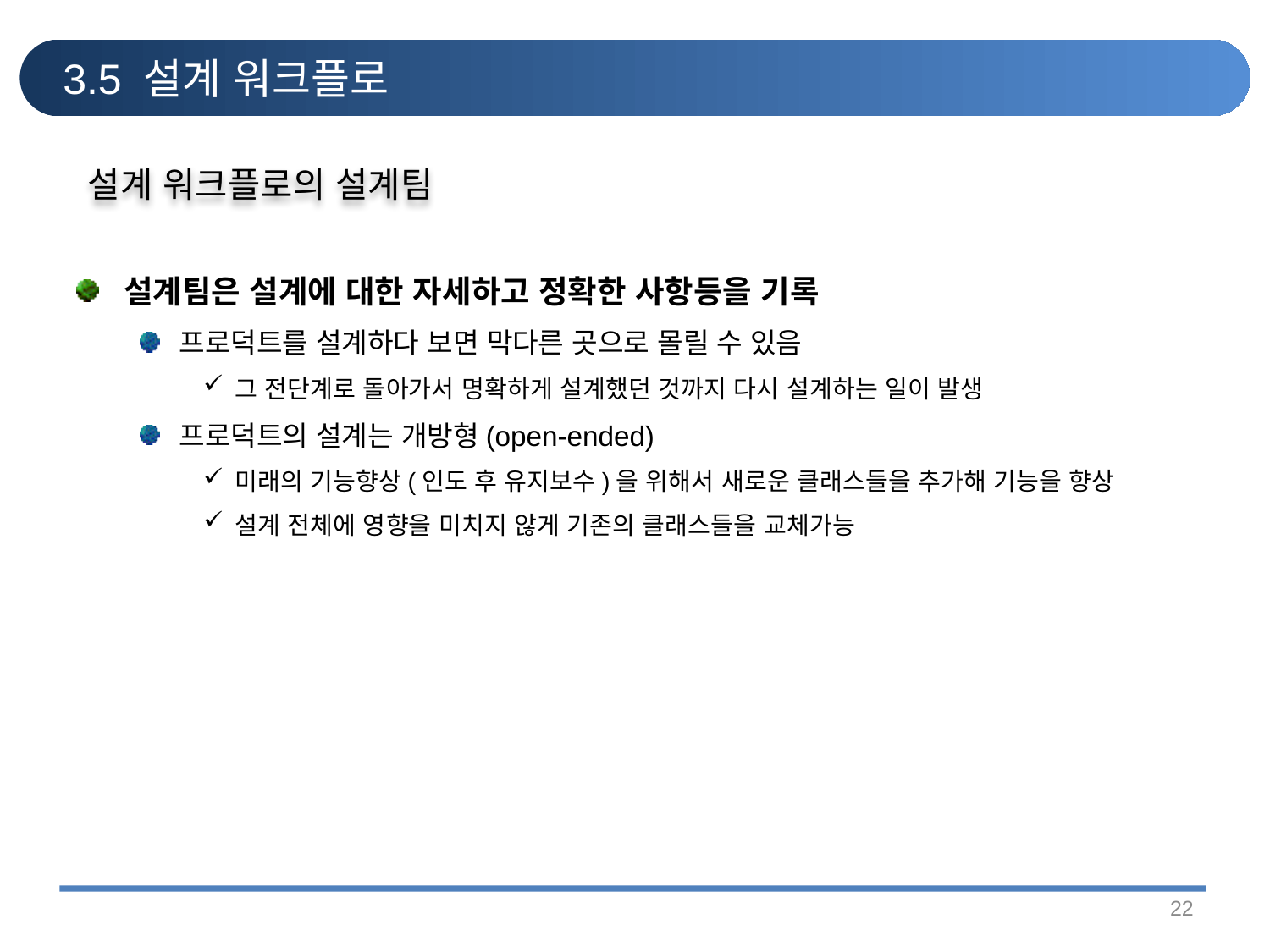

# 3.5 설계 워크플로
설계 워크플로의 설계팀
설계팀은 설계에 대한 자세하고 정확한 사항등을 기록
프로덕트를 설계하다 보면 막다른 곳으로 몰릴 수 있음
그 전단계로 돌아가서 명확하게 설계했던 것까지 다시 설계하는 일이 발생
프로덕트의 설계는 개방형(open-ended)
미래의 기능향상(인도 후 유지보수)을 위해서 새로운 클래스들을 추가해 기능을 향상
설계 전체에 영향을 미치지 않게 기존의 클래스들을 교체가능
22